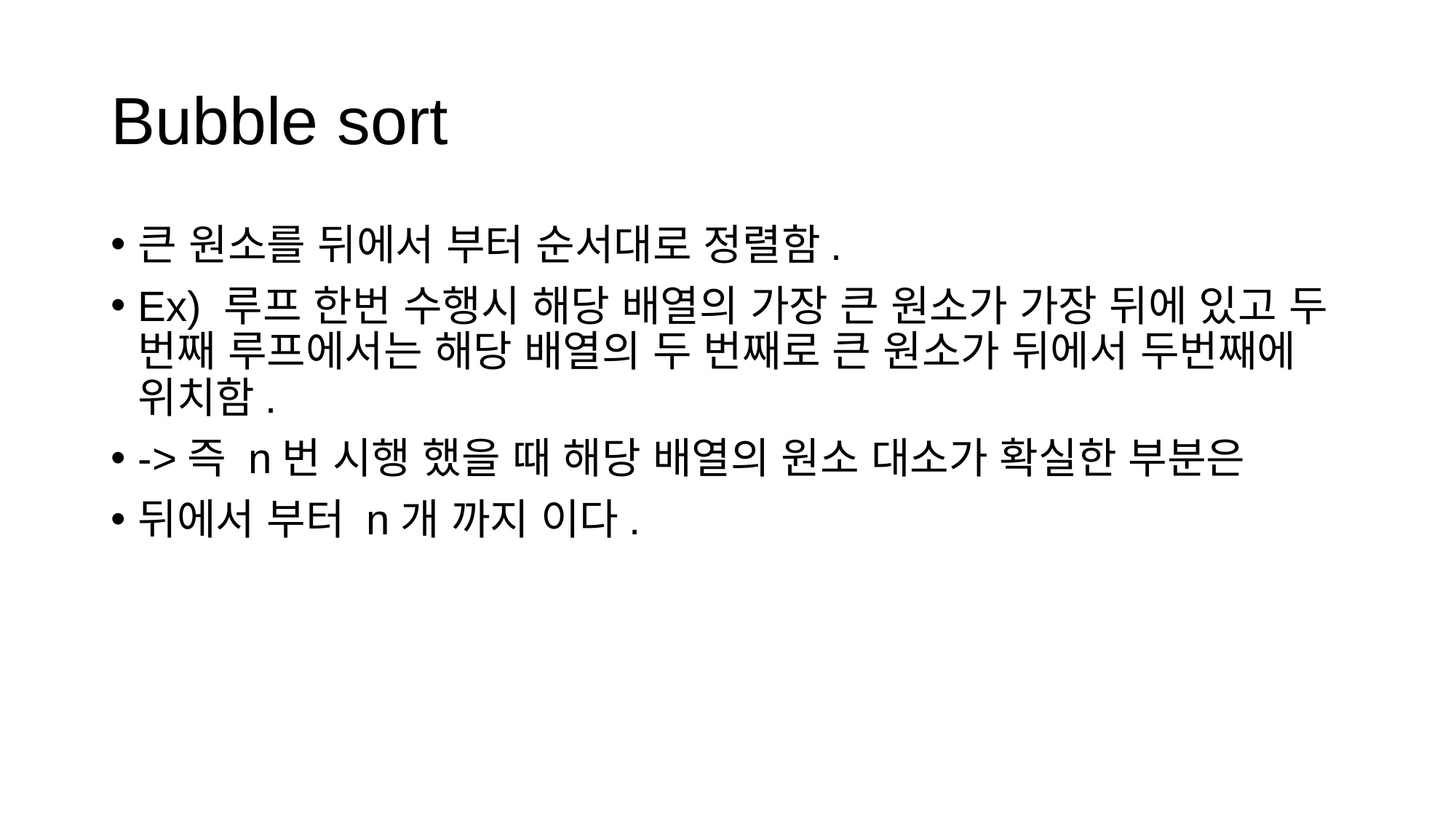

# Bubble sort
큰 원소를 뒤에서 부터 순서대로 정렬함.
Ex) 루프 한번 수행시 해당 배열의 가장 큰 원소가 가장 뒤에 있고 두 번째 루프에서는 해당 배열의 두 번째로 큰 원소가 뒤에서 두번째에 위치함.
->즉 n번 시행 했을 때 해당 배열의 원소 대소가 확실한 부분은
뒤에서 부터 n개 까지 이다.